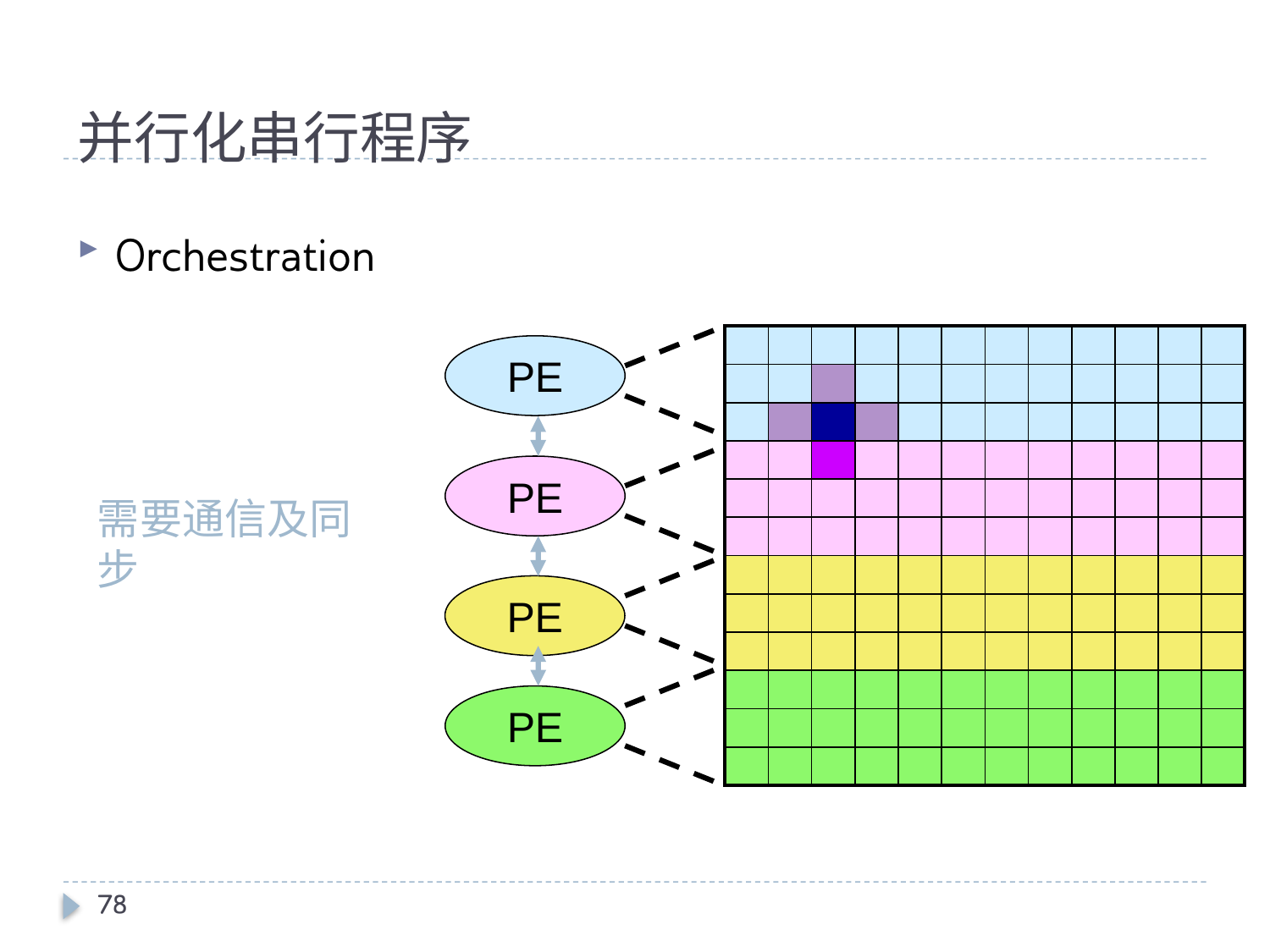

# 并行化串行程序
Orchestration
|  |  |  |  |  |  |  |  |  |  |  |  |
| --- | --- | --- | --- | --- | --- | --- | --- | --- | --- | --- | --- |
|  |  |  |  |  |  |  |  |  |  |  |  |
|  |  |  |  |  |  |  |  |  |  |  |  |
|  |  |  |  |  |  |  |  |  |  |  |  |
|  |  |  |  |  |  |  |  |  |  |  |  |
|  |  |  |  |  |  |  |  |  |  |  |  |
|  |  |  |  |  |  |  |  |  |  |  |  |
|  |  |  |  |  |  |  |  |  |  |  |  |
|  |  |  |  |  |  |  |  |  |  |  |  |
|  |  |  |  |  |  |  |  |  |  |  |  |
|  |  |  |  |  |  |  |  |  |  |  |  |
|  |  |  |  |  |  |  |  |  |  |  |  |

PE

PE
需要通信及同步

PE

PE

78